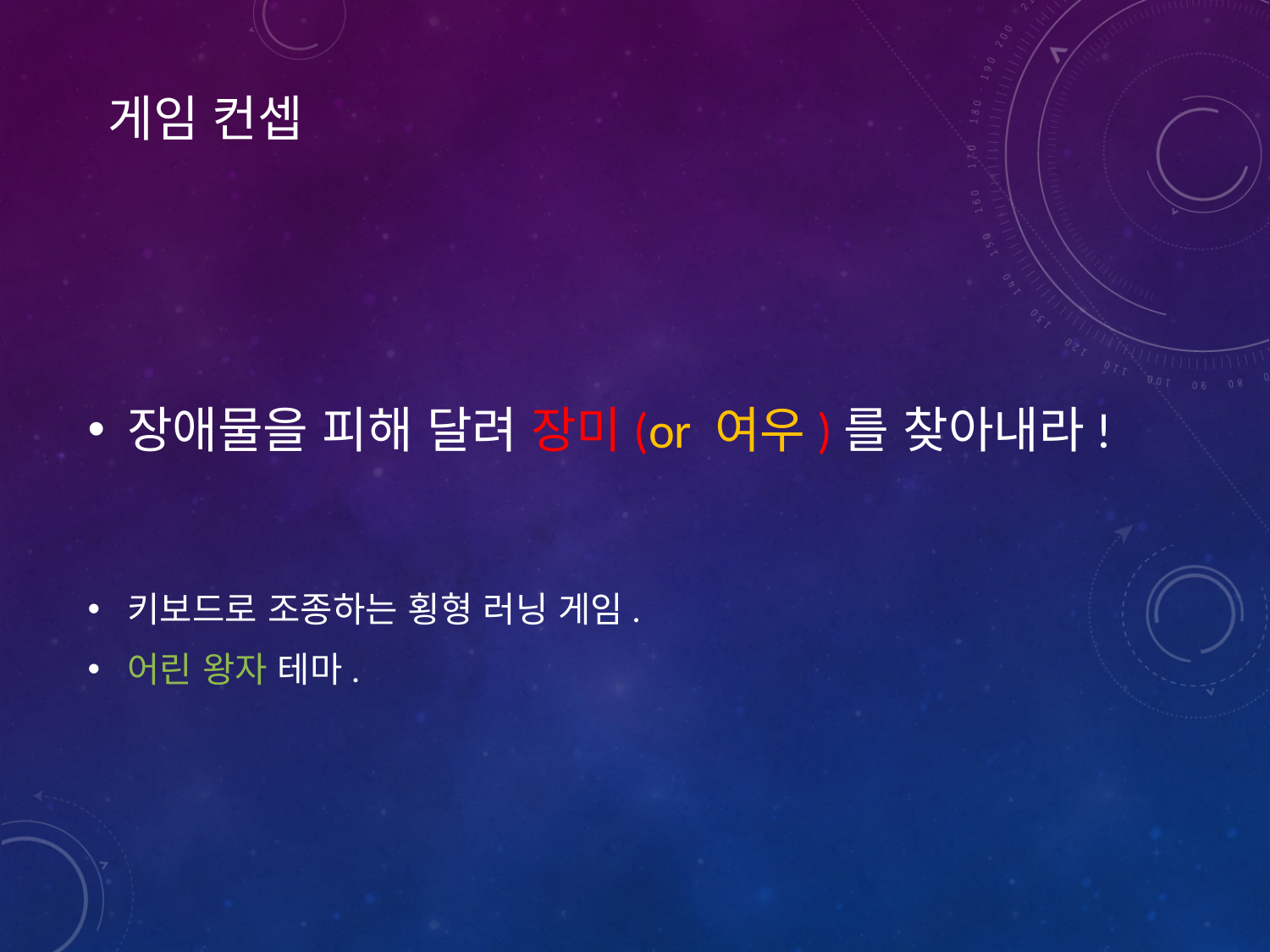

# 게임 컨셉
장애물을 피해 달려 장미(or 여우)를 찾아내라!

키보드로 조종하는 횡형 러닝 게임.
어린 왕자 테마.